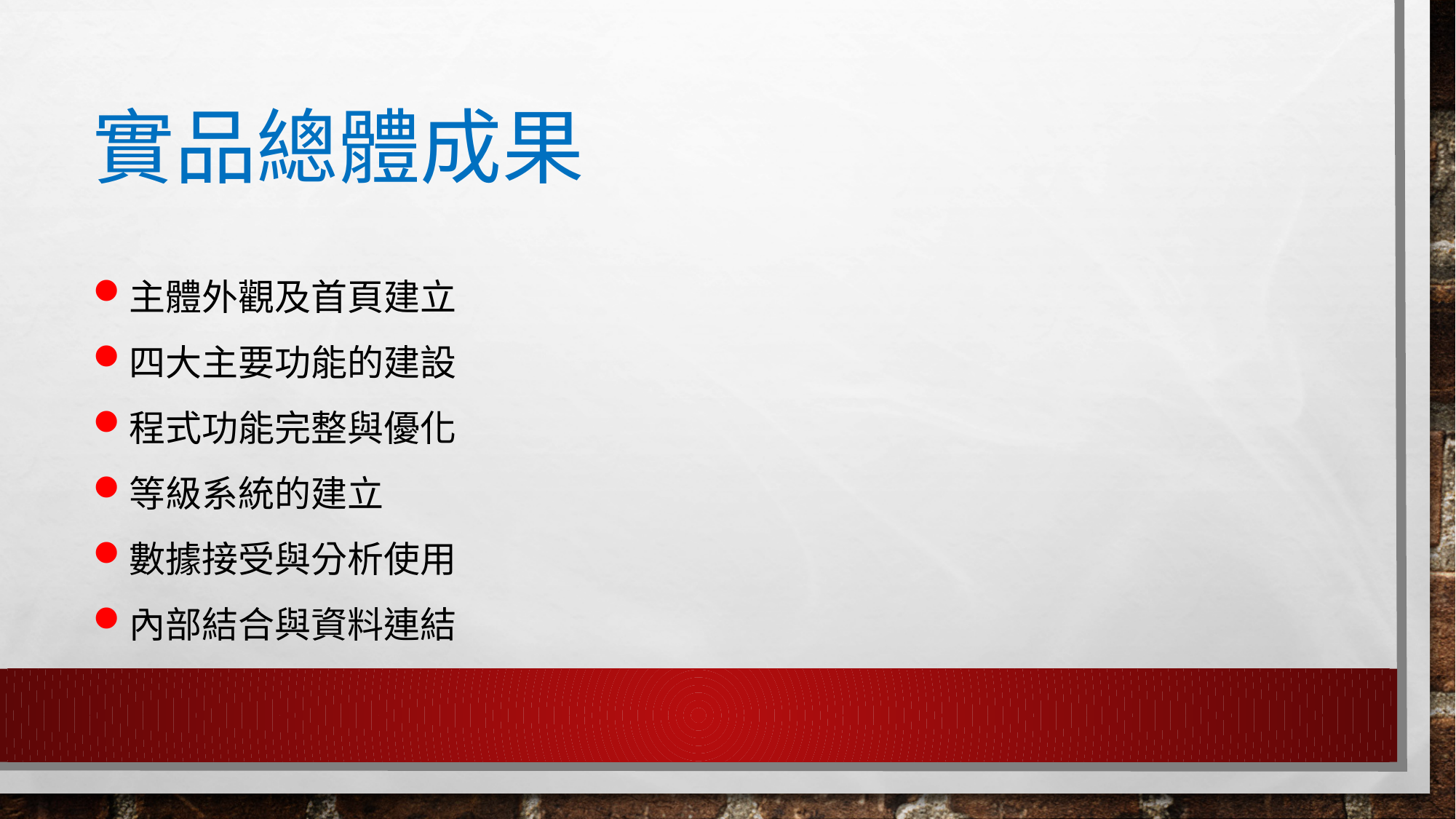

# 實品總體成果
主體外觀及首頁建立
四大主要功能的建設
程式功能完整與優化
等級系統的建立
數據接受與分析使用
內部結合與資料連結